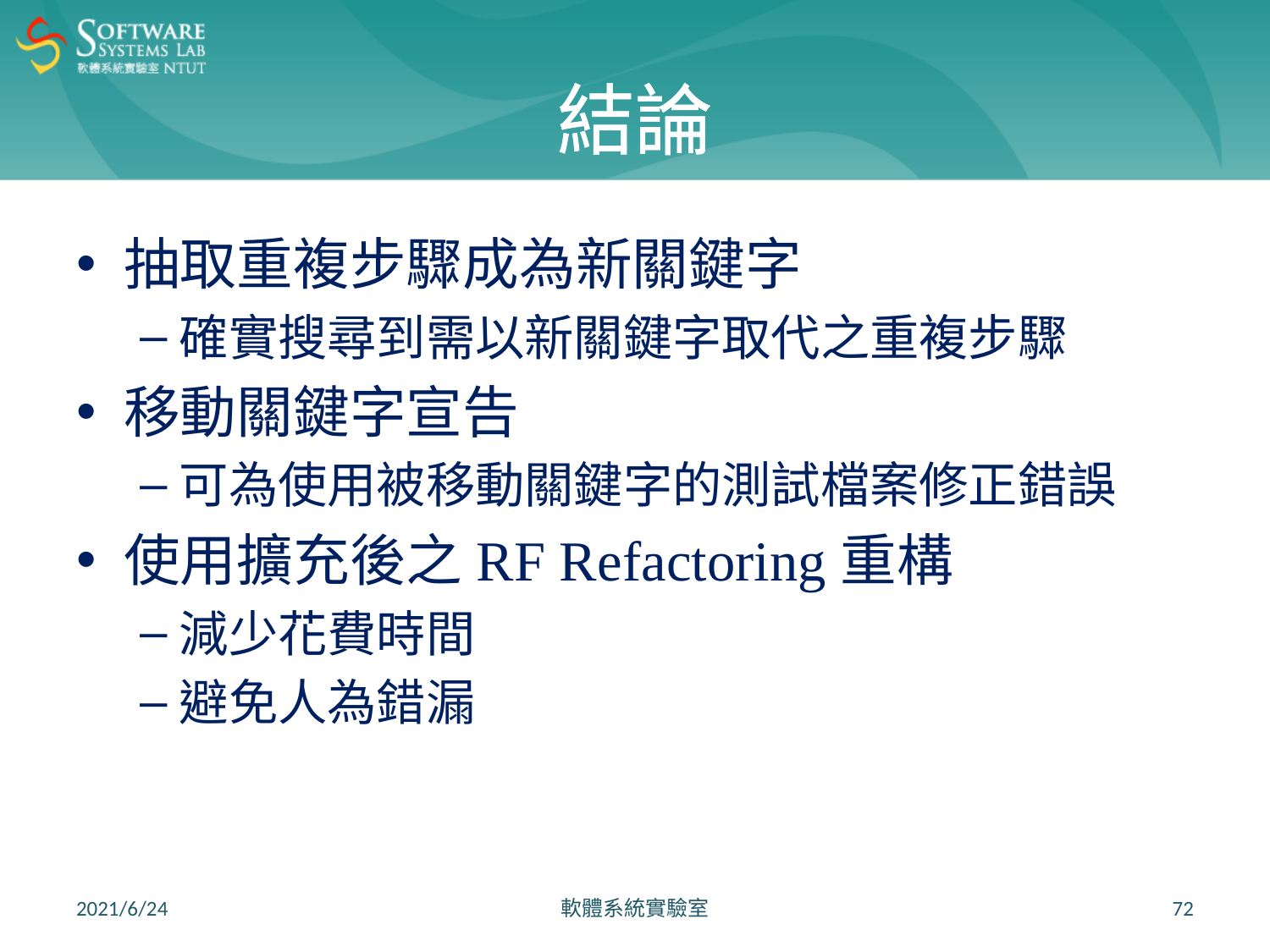

# 結論
抽取重複步驟成為新關鍵字
確實搜尋到需以新關鍵字取代之重複步驟
移動關鍵字宣告
可為使用被移動關鍵字的測試檔案修正錯誤
使用擴充後之RF Refactoring重構
減少花費時間
避免人為錯漏
2021/6/24
軟體系統實驗室
72